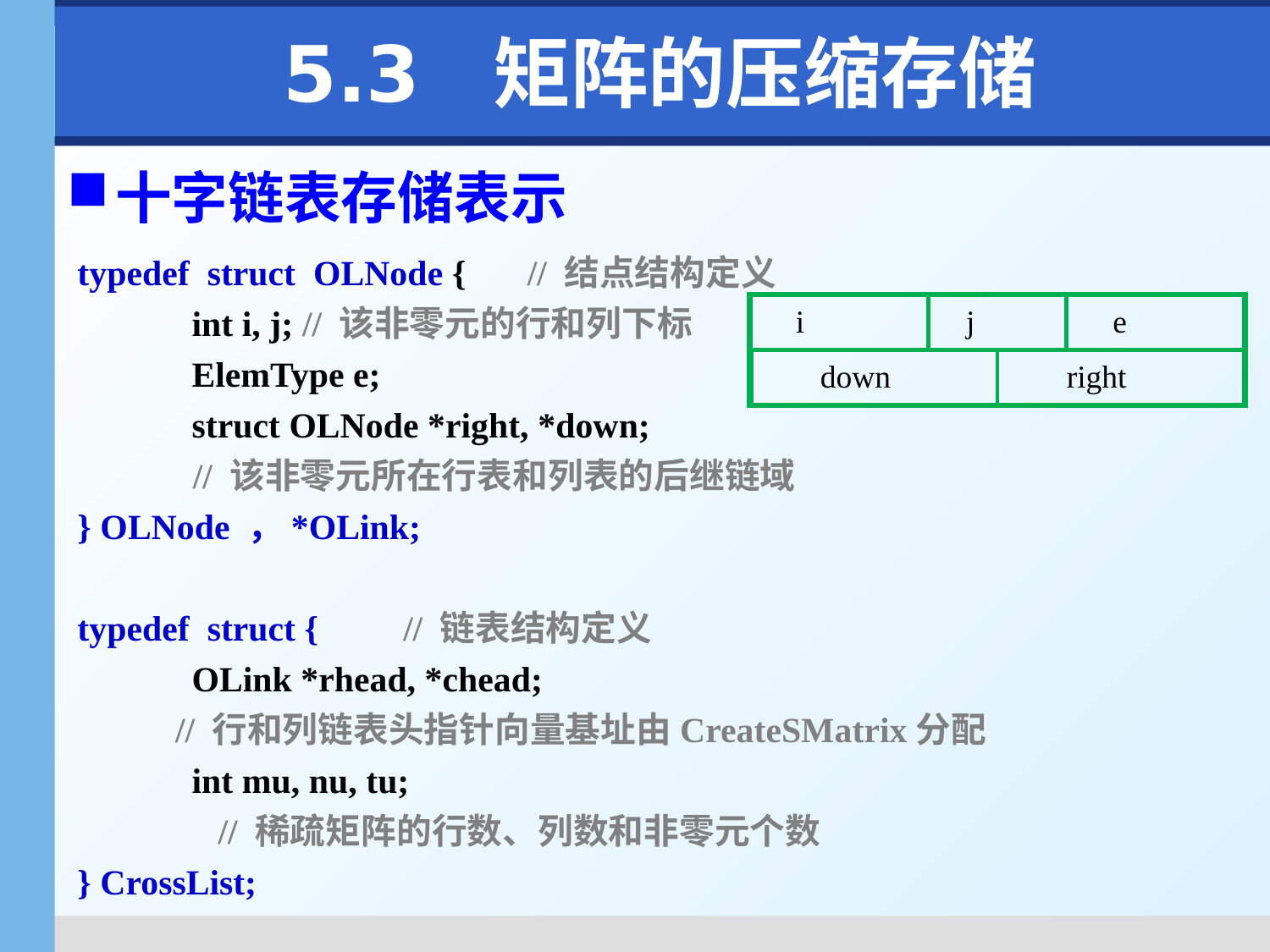

# 5.3  矩阵的压缩存储
十字链表存储表示
typedef  struct  OLNode { 　// 结点结构定义
　　　int i, j; // 该非零元的行和列下标
　　　ElemType e;
　　　struct OLNode *right, *down;
             // 该非零元所在行表和列表的后继链域
} OLNode ，*OLink;
typedef  struct {　    // 链表结构定义
　　　OLink *rhead, *chead;
           // 行和列链表头指针向量基址由CreateSMatrix分配
　　　int mu, nu, tu;
 　          // 稀疏矩阵的行数、列数和非零元个数
} CrossList;

i

j

e

down

right